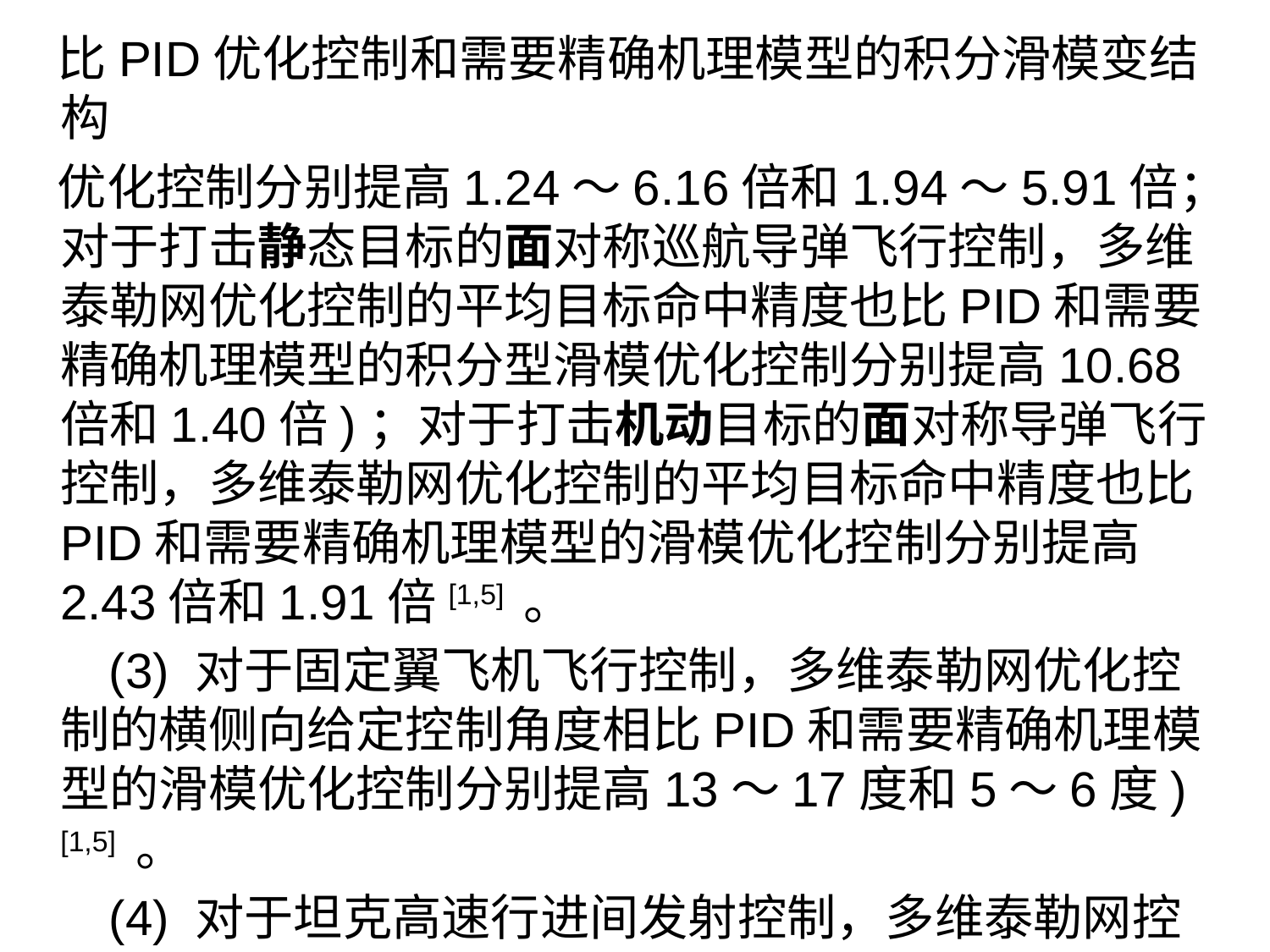

比PID优化控制和需要精确机理模型的积分滑模变结构
   优化控制分别提高1.24～6.16倍和1.94～5.91倍；对于打击静态目标的面对称巡航导弹飞行控制，多维泰勒网优化控制的平均目标命中精度也比PID和需要精确机理模型的积分型滑模优化控制分别提高10.68倍和1.40倍)；对于打击机动目标的面对称导弹飞行控制，多维泰勒网优化控制的平均目标命中精度也比PID和需要精确机理模型的滑模优化控制分别提高2.43倍和1.91倍[1,5] 。
       (3) 对于固定翼飞机飞行控制，多维泰勒网优化控制的横侧向给定控制角度相比PID和需要精确机理模型的滑模优化控制分别提高13～17度和5～6度)[1,5] 。
       (4) 对于坦克高速行进间发射控制，多维泰勒网控制的坦克最大行驶速度可比PID控制提高9.9～13 km/h，